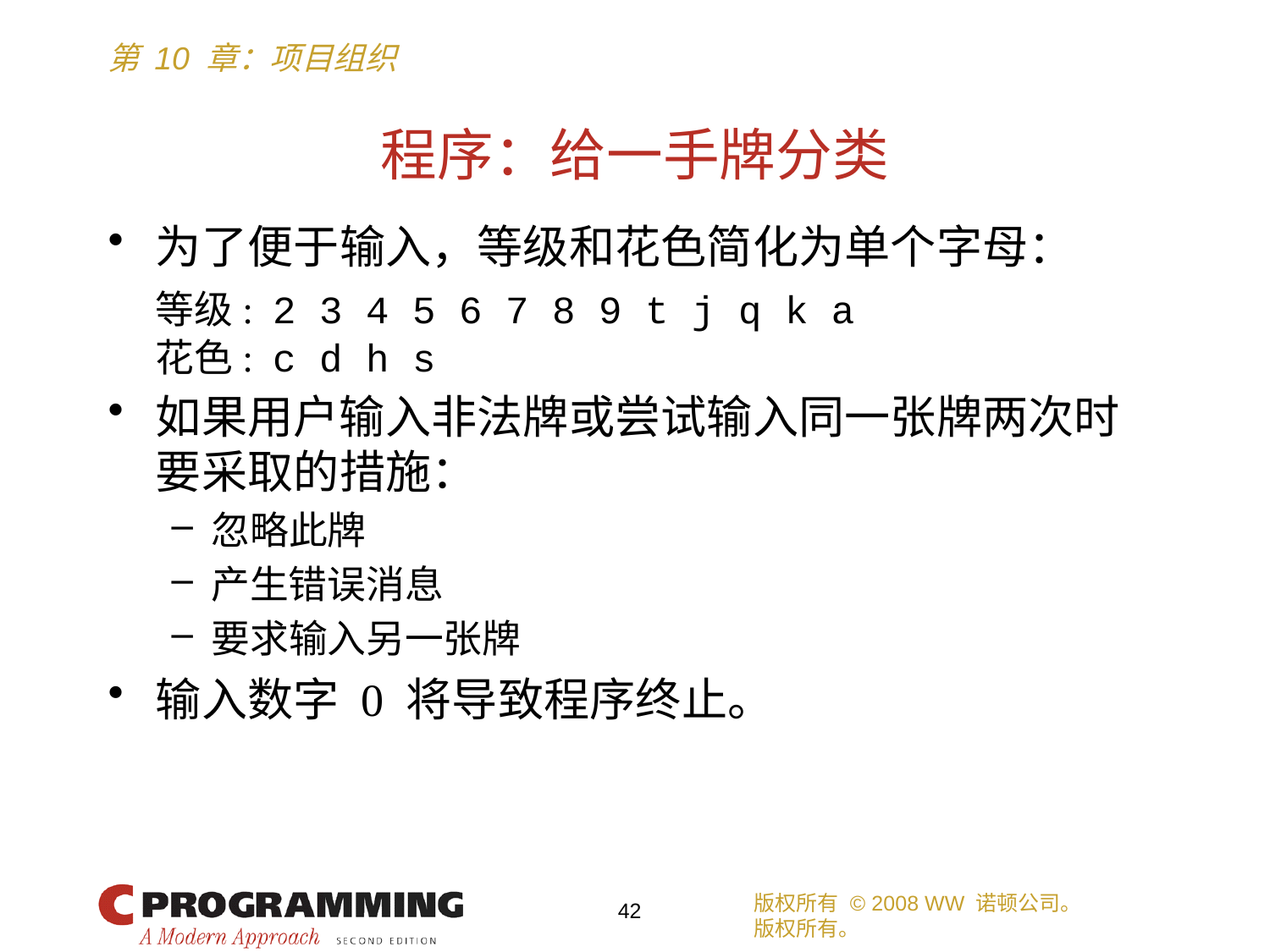

# 程序：给一手牌分类
为了便于输入，等级和花色简化为单个字母：
	等级:  2 3 4 5 6 7 8 9 t j q k a
	花色:  c d h s
如果用户输入非法牌或尝试输入同一张牌两次时要采取的措施：
忽略此牌
产生错误消息
要求输入另一张牌
输入数字 0 将导致程序终止。
版权所有 © 2008 WW 诺顿公司。
版权所有。
42